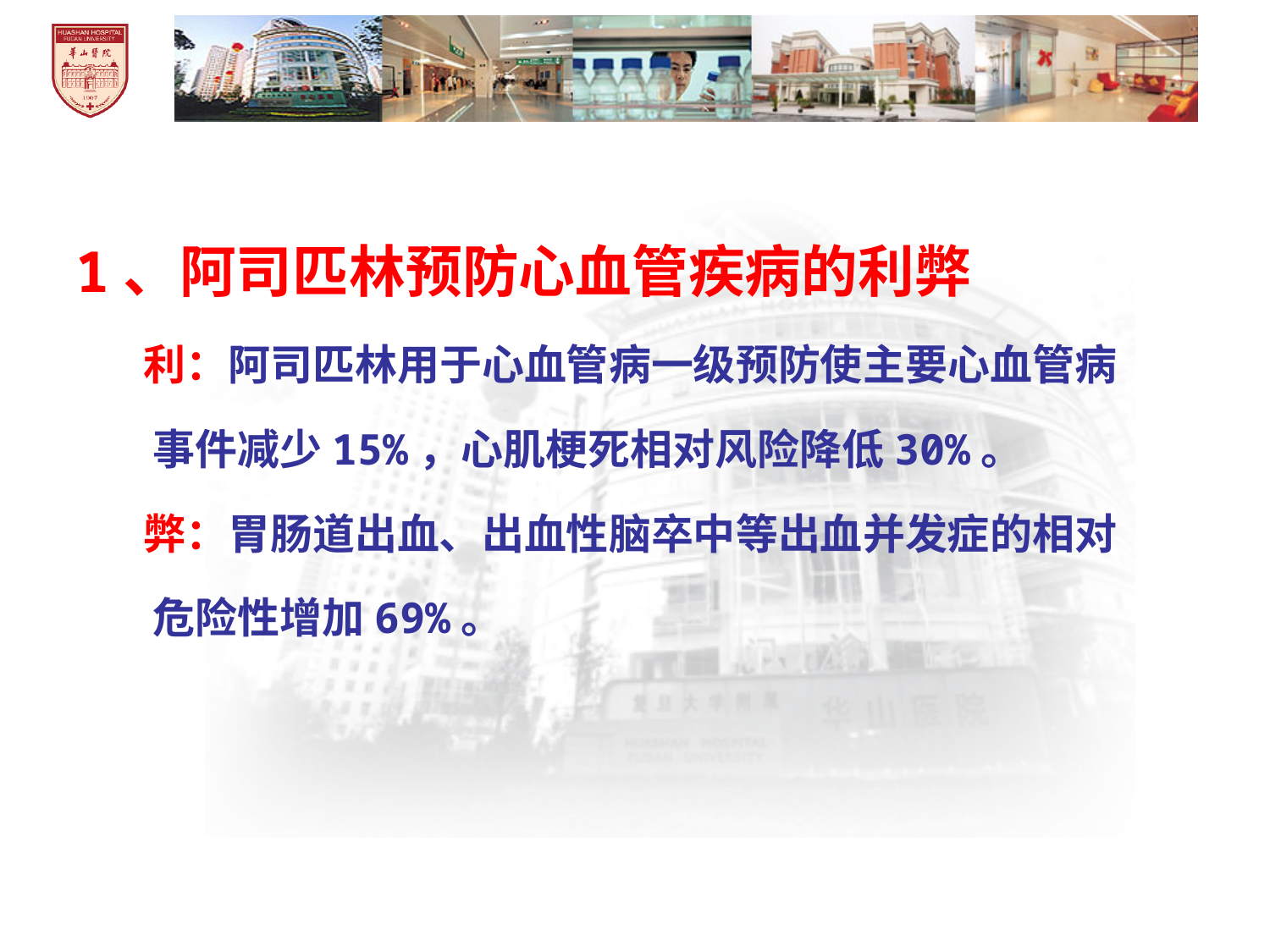

1、阿司匹林预防心血管疾病的利弊
      利：阿司匹林用于心血管病一级预防使主要心血管病
       事件减少15%，心肌梗死相对风险降低30%。
      弊：胃肠道出血、出血性脑卒中等出血并发症的相对
       危险性增加69%。